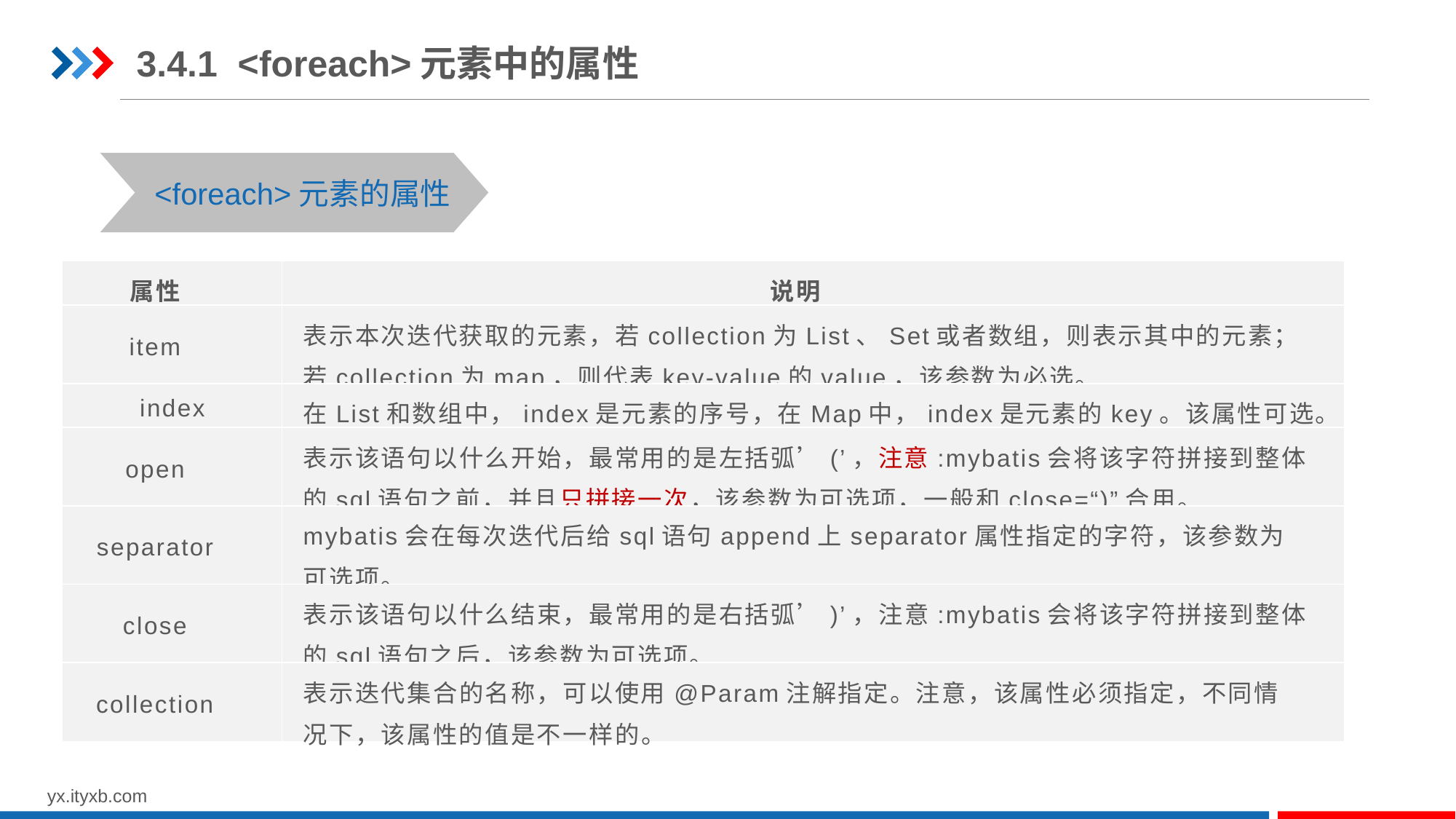

3.4.1  <foreach>元素中的属性

<foreach>元素的属性
| 属性 | 说明 |
| --- | --- |
| item | 表示本次迭代获取的元素，若collection为List、Set或者数组，则表示其中的元素；若collection为map，则代表key-value的value，该参数为必选。 |
| index | 在List和数组中，index是元素的序号，在Map中，index是元素的key。该属性可选。 |
| open | 表示该语句以什么开始，最常用的是左括弧’(’，注意:mybatis会将该字符拼接到整体的sql语句之前，并且只拼接一次，该参数为可选项，一般和close=“)”合用。 |
| separator | mybatis会在每次迭代后给sql语句append上separator属性指定的字符，该参数为可选项。 |
| close | 表示该语句以什么结束，最常用的是右括弧’)’，注意:mybatis会将该字符拼接到整体的sql语句之后，该参数为可选项。 |
| collection | 表示迭代集合的名称，可以使用@Param注解指定。注意，该属性必须指定，不同情况下，该属性的值是不一样的。 |